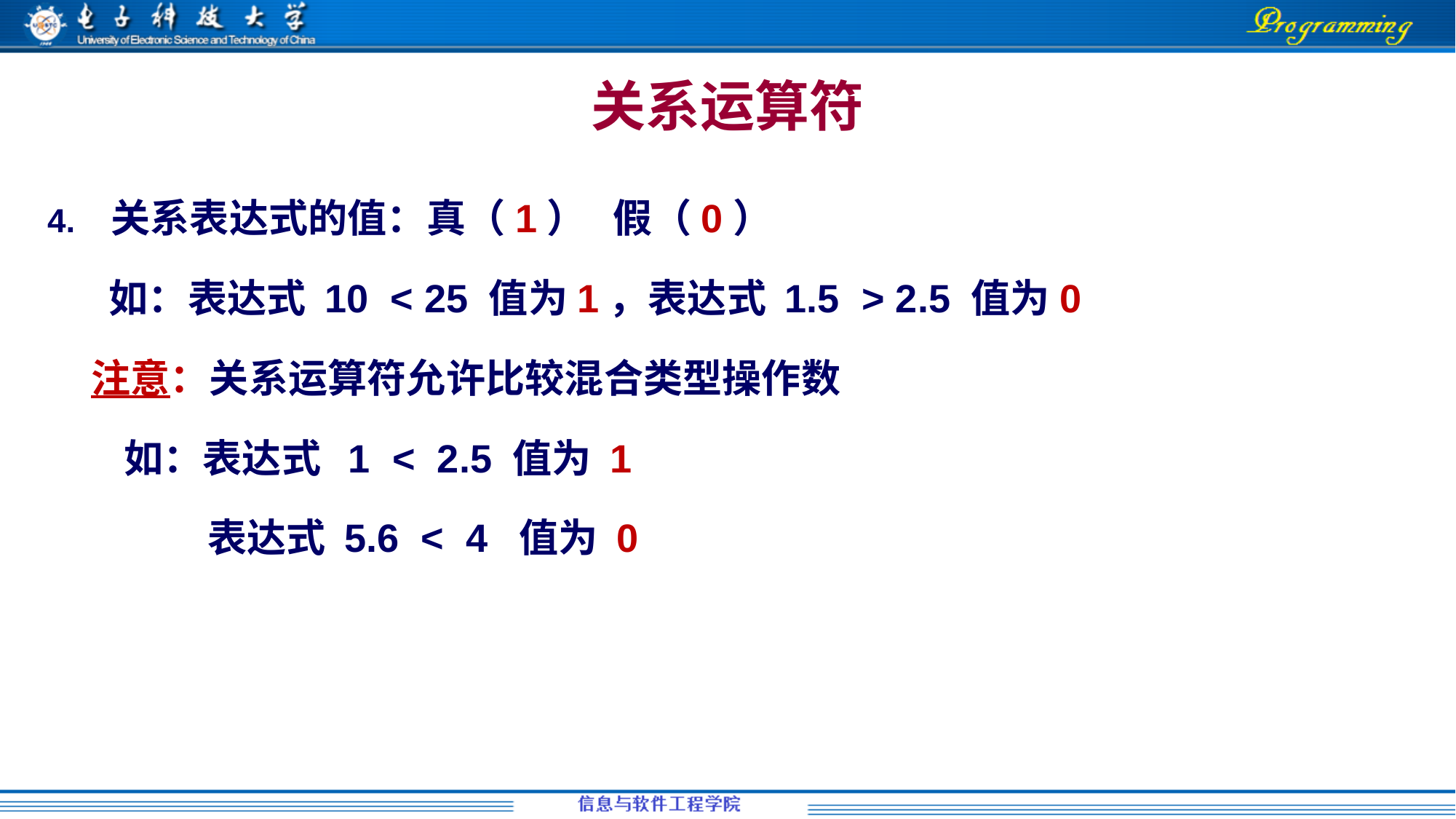

# 关系运算符
4.   关系表达式的值：真（1）   假（0）
	如：表达式 10  < 25 值为1，表达式 1.5  > 2.5 值为0
注意：关系运算符允许比较混合类型操作数
如：表达式  1  <  2.5 值为 1
 表达式 5.6  <  4  值为 0